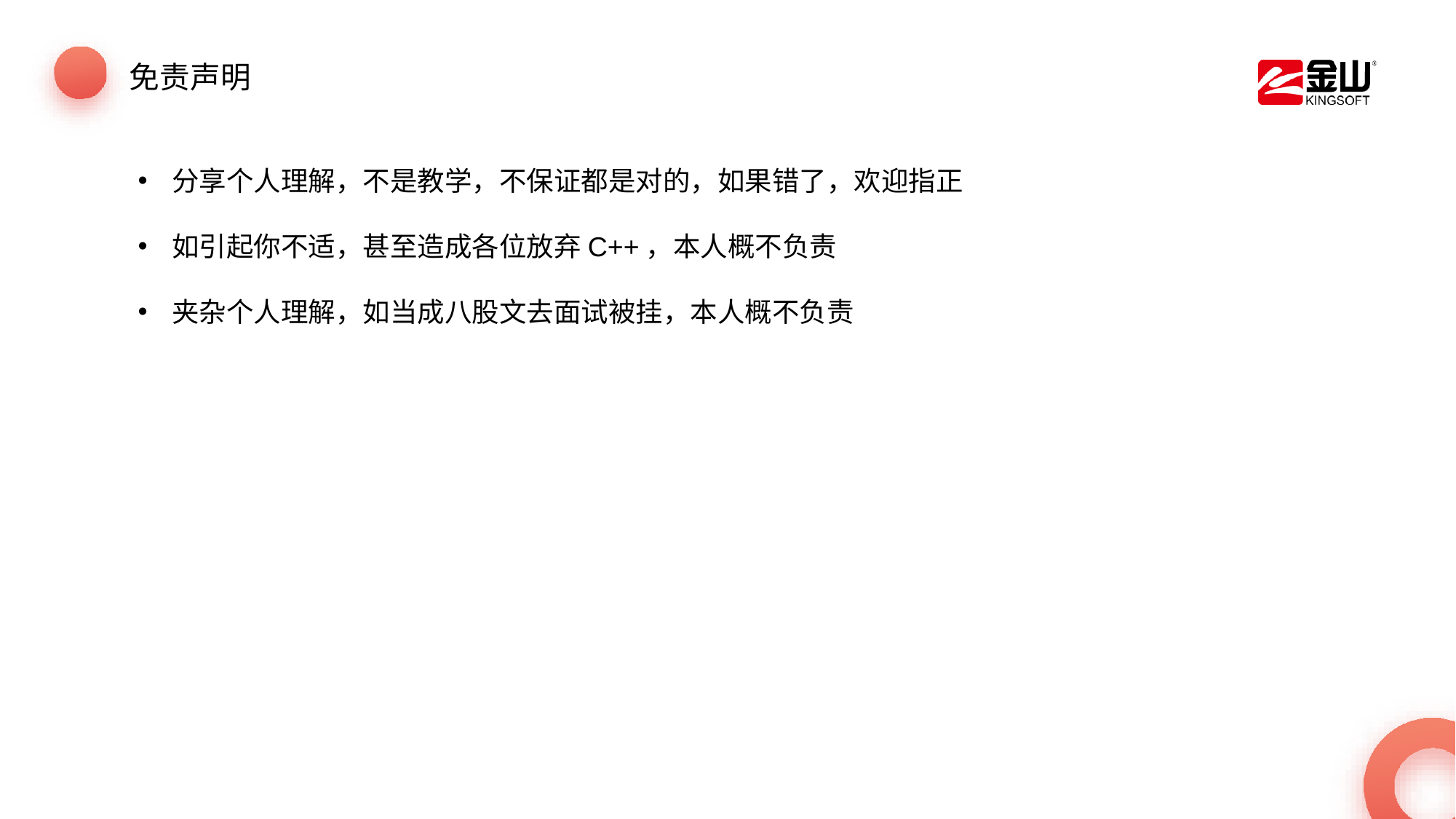

免责声明
分享个人理解，不是教学，不保证都是对的，如果错了，欢迎指正

如引起你不适，甚至造成各位放弃C++，本人概不负责

夹杂个人理解，如当成八股文去面试被挂，本人概不负责